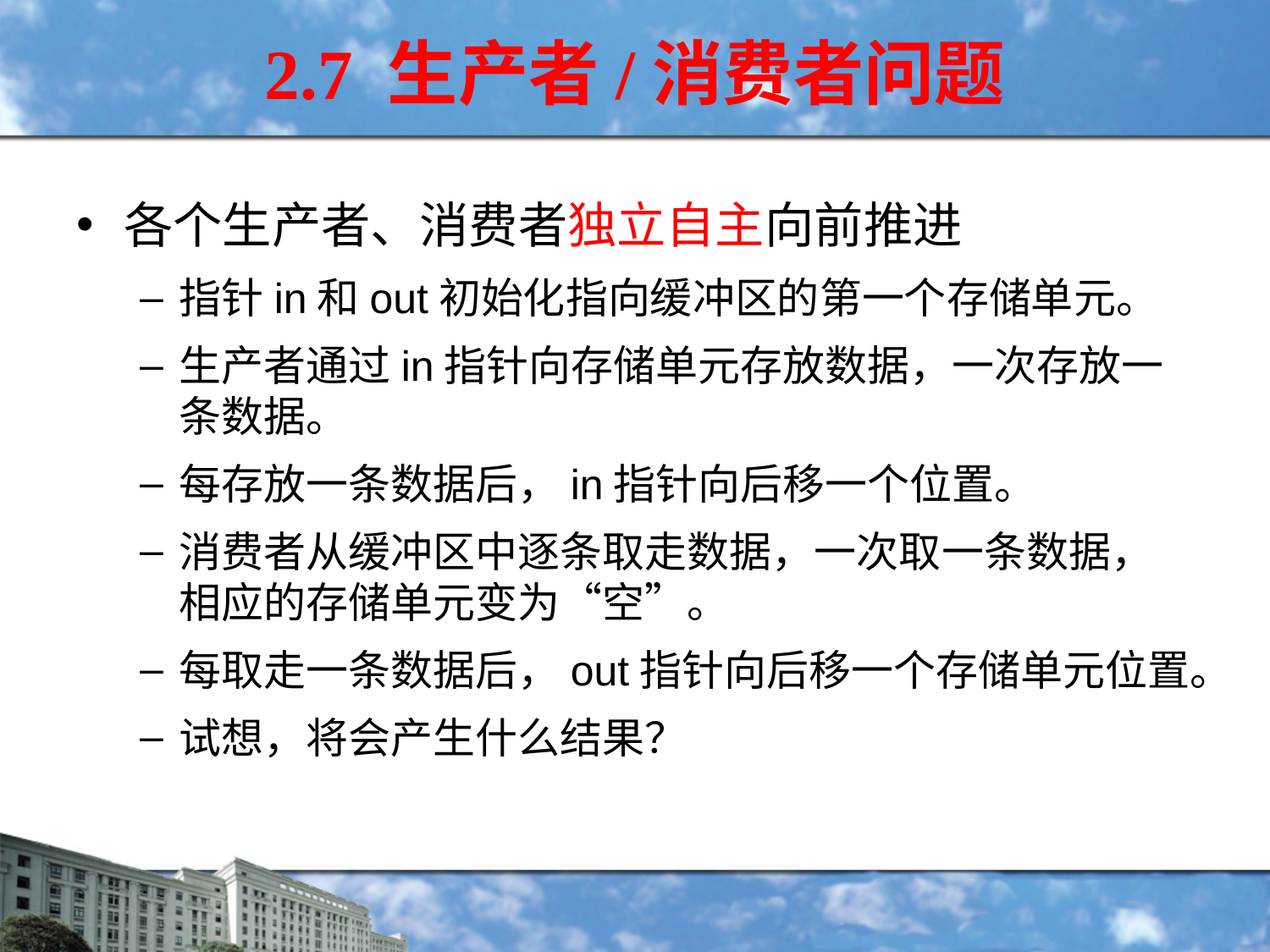

2.7 生产者/消费者问题
各个生产者、消费者独立自主向前推进
指针in和out初始化指向缓冲区的第一个存储单元。
生产者通过in指针向存储单元存放数据，一次存放一条数据。
每存放一条数据后，in指针向后移一个位置。
消费者从缓冲区中逐条取走数据，一次取一条数据，相应的存储单元变为“空”。
每取走一条数据后，out指针向后移一个存储单元位置。
试想，将会产生什么结果？